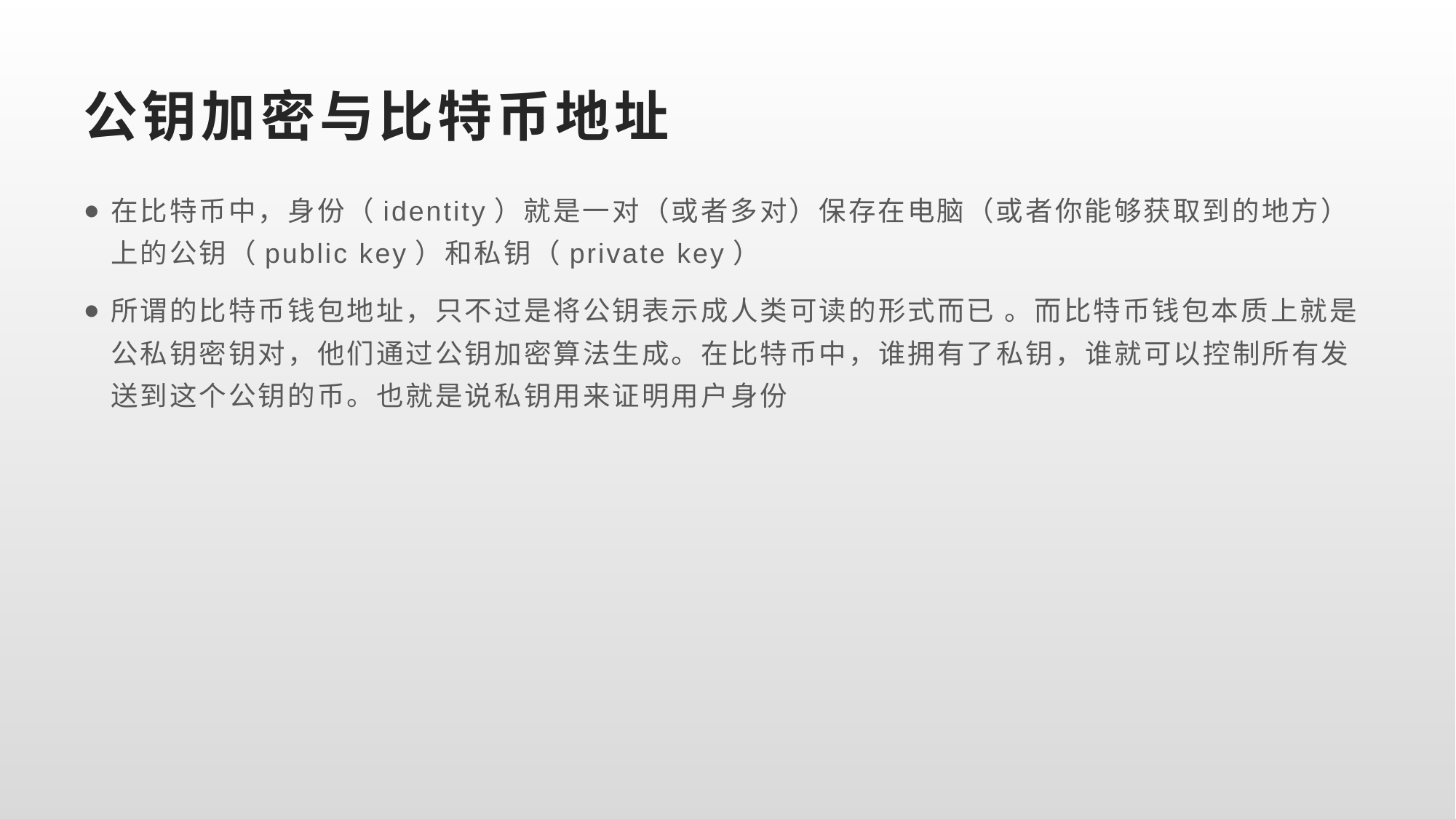

# 公钥加密与比特币地址
在比特币中，身份（identity）就是一对（或者多对）保存在电脑（或者你能够获取到的地方）上的公钥（public key）和私钥（private key）
所谓的比特币钱包地址，只不过是将公钥表示成人类可读的形式而已 。而比特币钱包本质上就是公私钥密钥对，他们通过公钥加密算法生成。在比特币中，谁拥有了私钥，谁就可以控制所有发送到这个公钥的币。也就是说私钥用来证明用户身份